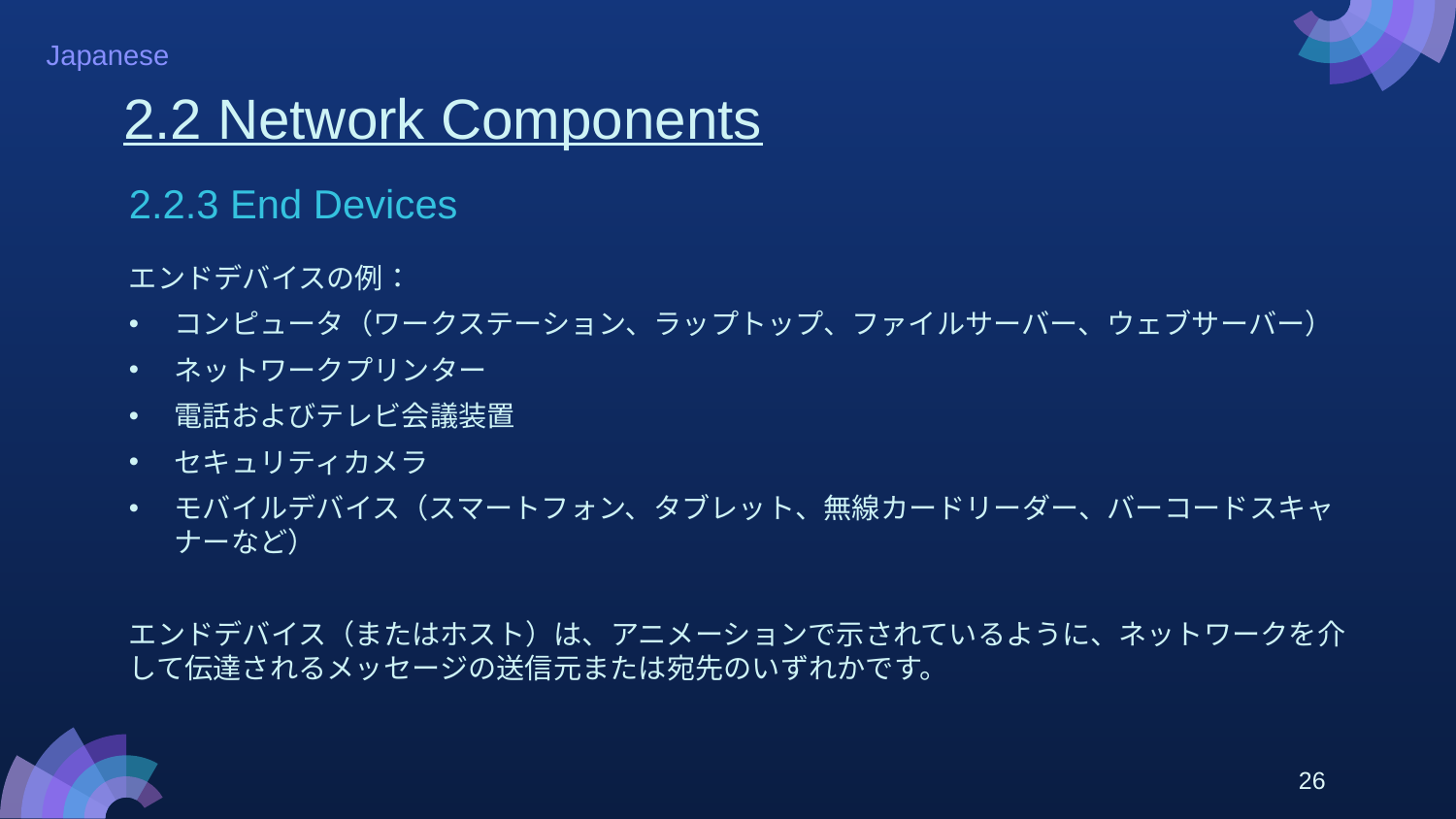

# 2.2 Network Components
2.2.3 End Devices
エンドデバイスの例：
コンピュータ（ワークステーション、ラップトップ、ファイルサーバー、ウェブサーバー）
ネットワークプリンター
電話およびテレビ会議装置
セキュリティカメラ
モバイルデバイス（スマートフォン、タブレット、無線カードリーダー、バーコードスキャナーなど）

エンドデバイス（またはホスト）は、アニメーションで示されているように、ネットワークを介して伝達されるメッセージの送信元または宛先のいずれかです。
26